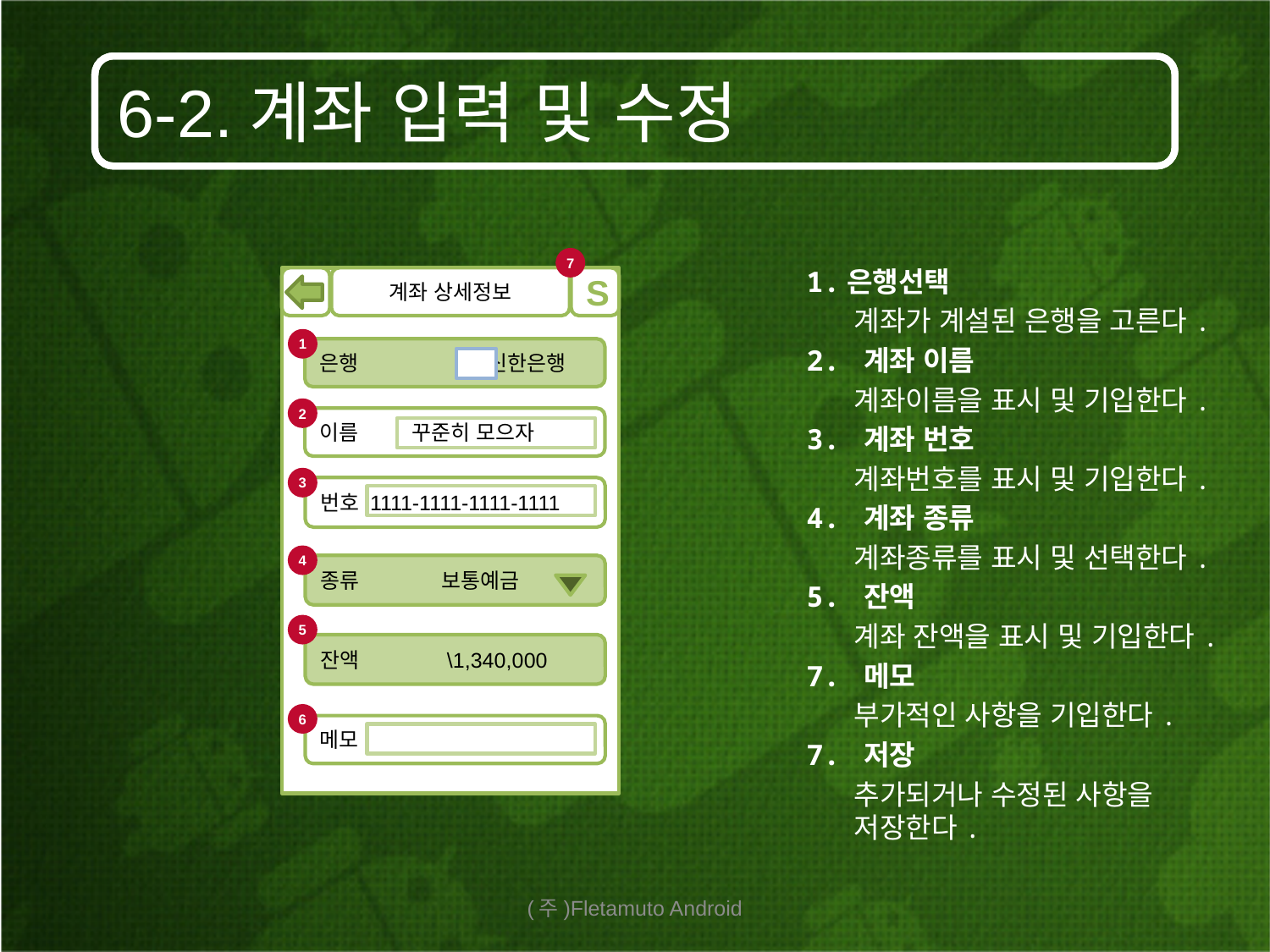

# 6-2.계좌 입력 및 수정

1.은행선택
	계좌가 계설된 은행을 고른다.
2. 계좌 이름
	계좌이름을 표시 및 기입한다.
3. 계좌 번호
	계좌번호를 표시 및 기입한다.
4. 계좌 종류
	계좌종류를 표시 및 선택한다.
5. 잔액
	계좌 잔액을 표시 및 기입한다.
7. 메모
	부가적인 사항을 기입한다.
7. 저장
	추가되거나 수정된 사항을 저장한다.

7

계좌 상세정보
S
1
은행	       신한은행

2
이름         꾸준히 모으자

3
번호 1111-1111-1111-1111

4
종류              보통예금

5
잔액              \1,340,000
6
메모

(주)Fletamuto Android